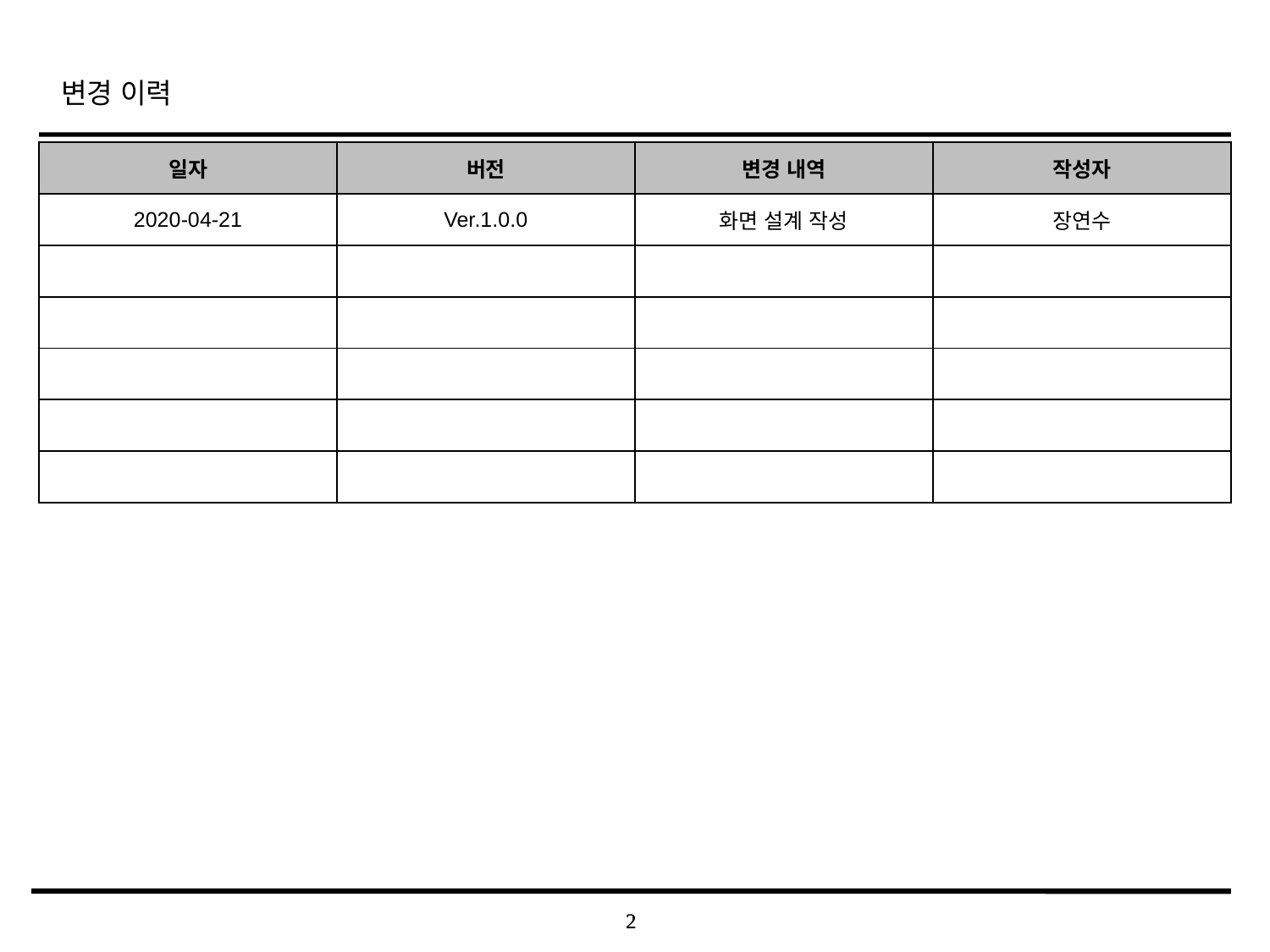

# 변경 이력
| 일자 | 버전 | 변경 내역 | 작성자 |
| --- | --- | --- | --- |
| 2020-04-21 | Ver.1.0.0 | 화면 설계 작성 | 장연수 |
|  |  |  |  |
|  |  |  |  |
|  |  |  |  |
|  |  |  |  |
|  |  |  |  |